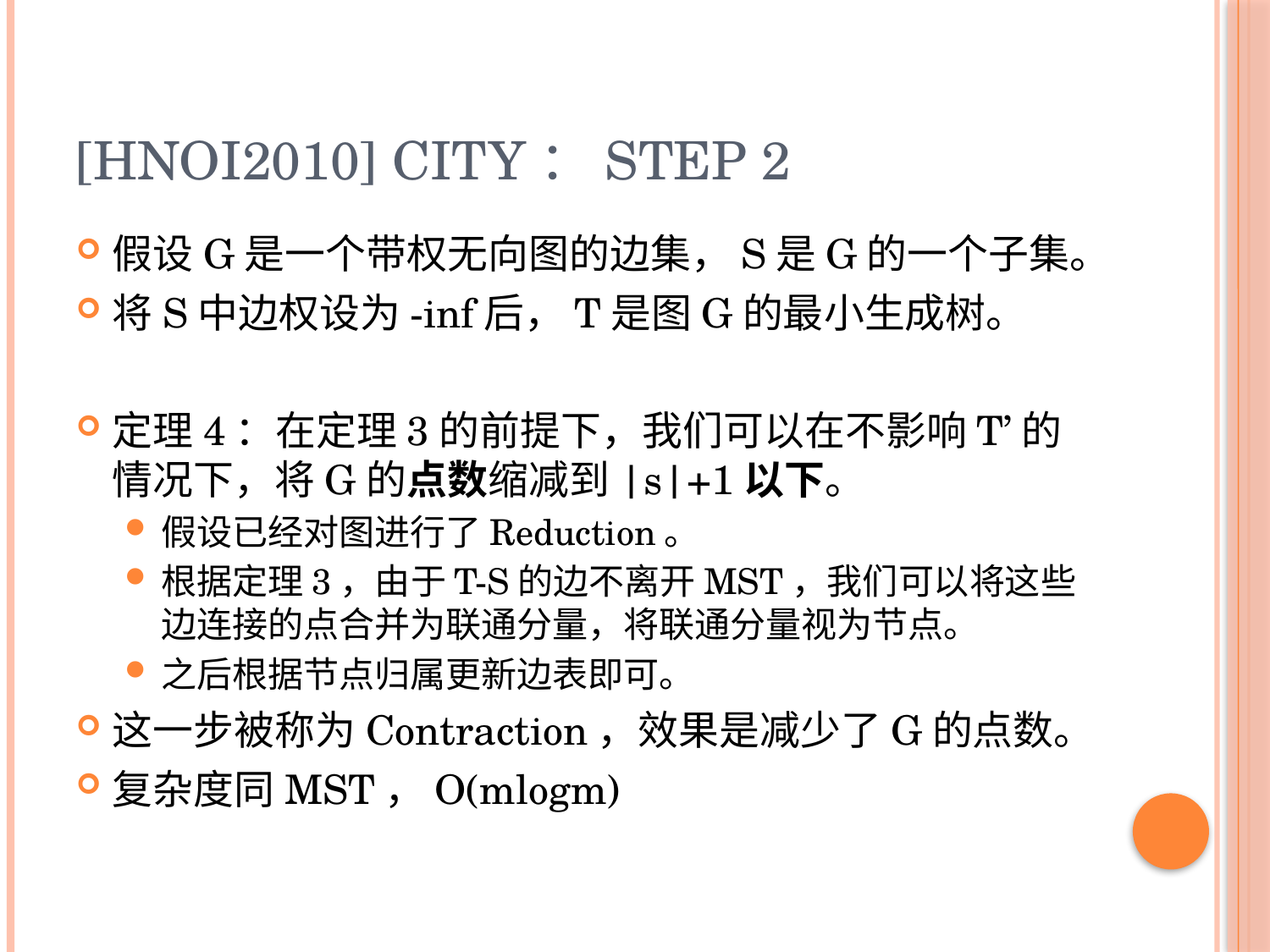

# [HNOI2010] City：Step 2
假设G是一个带权无向图的边集，S是G的一个子集。
将S中边权设为-inf后，T是图G的最小生成树。

定理4：在定理3的前提下，我们可以在不影响T’的情况下，将G的点数缩减到|s|+1以下。
假设已经对图进行了Reduction。
根据定理3，由于T-S的边不离开MST，我们可以将这些边连接的点合并为联通分量，将联通分量视为节点。
之后根据节点归属更新边表即可。
这一步被称为Contraction，效果是减少了G的点数。
复杂度同MST，O(mlogm)